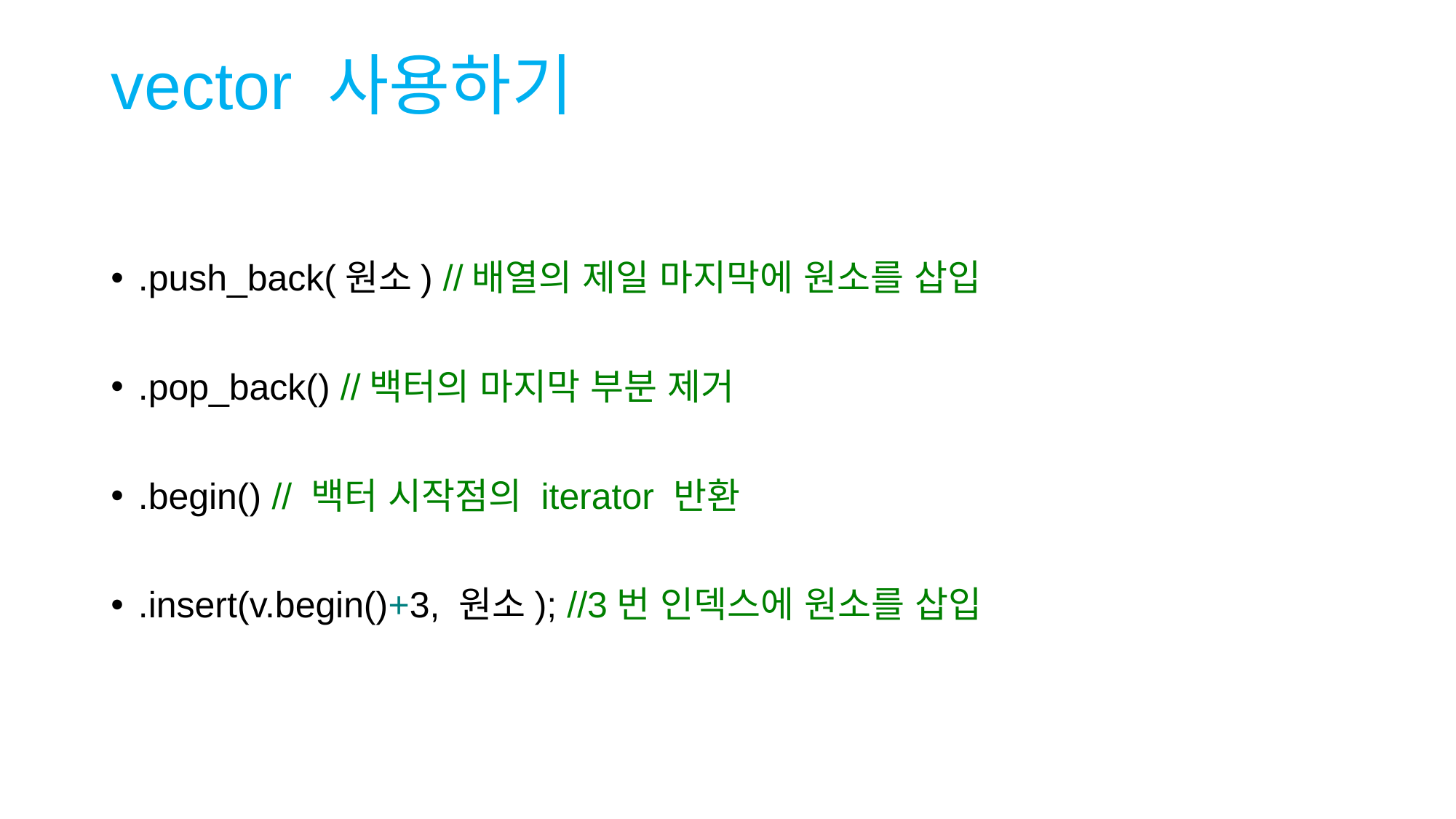

# vector 사용하기

.push_back(원소) //배열의 제일 마지막에 원소를 삽입

.pop_back() //백터의 마지막 부분 제거

.begin() // 백터 시작점의 iterator 반환

.insert(v.begin()+3, 원소); //3번 인덱스에 원소를 삽입